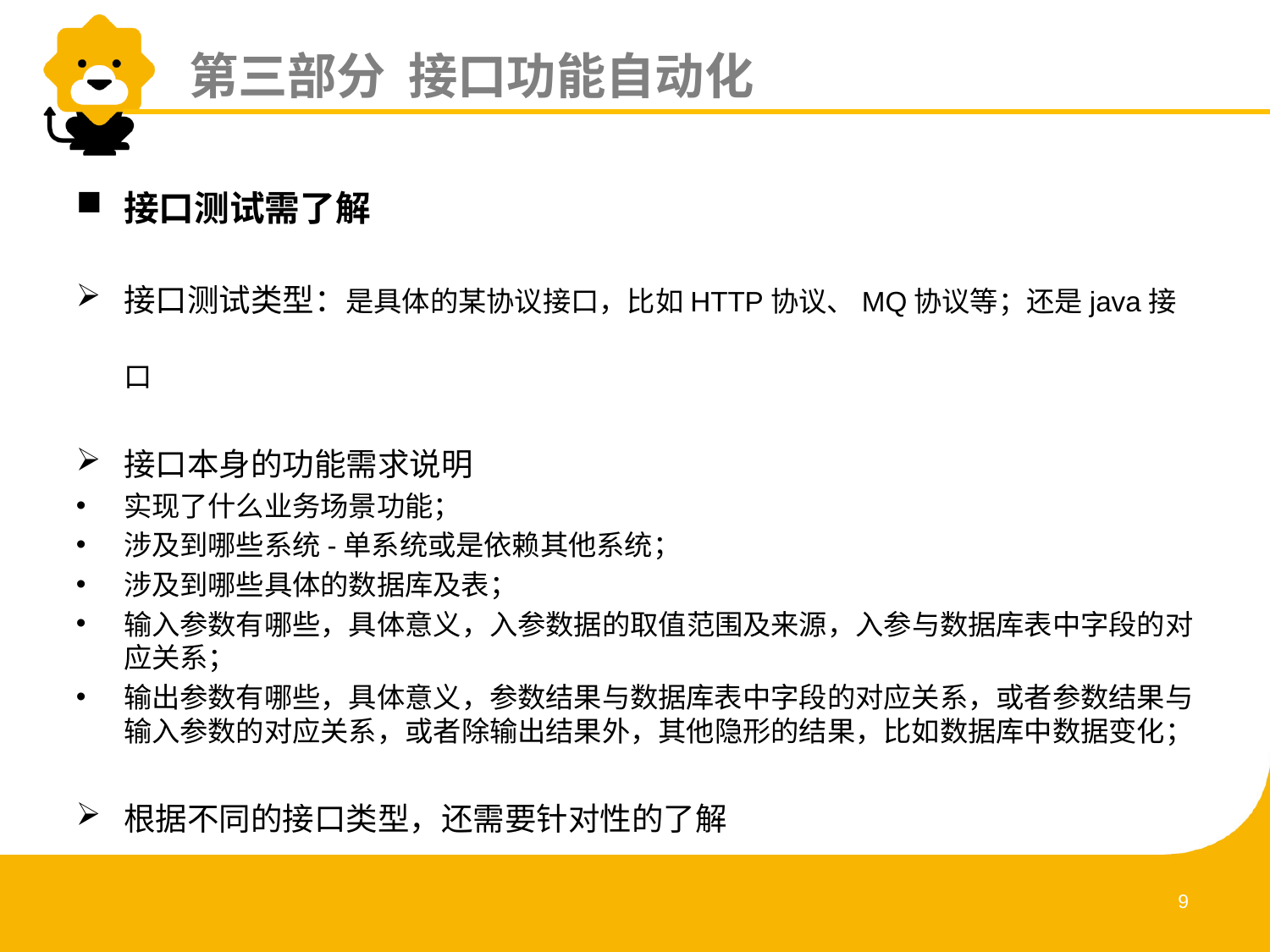

第三部分  接口功能自动化
接口测试需了解
接口测试类型：是具体的某协议接口，比如HTTP协议、MQ协议等；还是java接口
接口本身的功能需求说明
实现了什么业务场景功能；
涉及到哪些系统-单系统或是依赖其他系统；
涉及到哪些具体的数据库及表；
输入参数有哪些，具体意义，入参数据的取值范围及来源，入参与数据库表中字段的对应关系；
输出参数有哪些，具体意义，参数结果与数据库表中字段的对应关系，或者参数结果与输入参数的对应关系，或者除输出结果外，其他隐形的结果，比如数据库中数据变化；
根据不同的接口类型，还需要针对性的了解